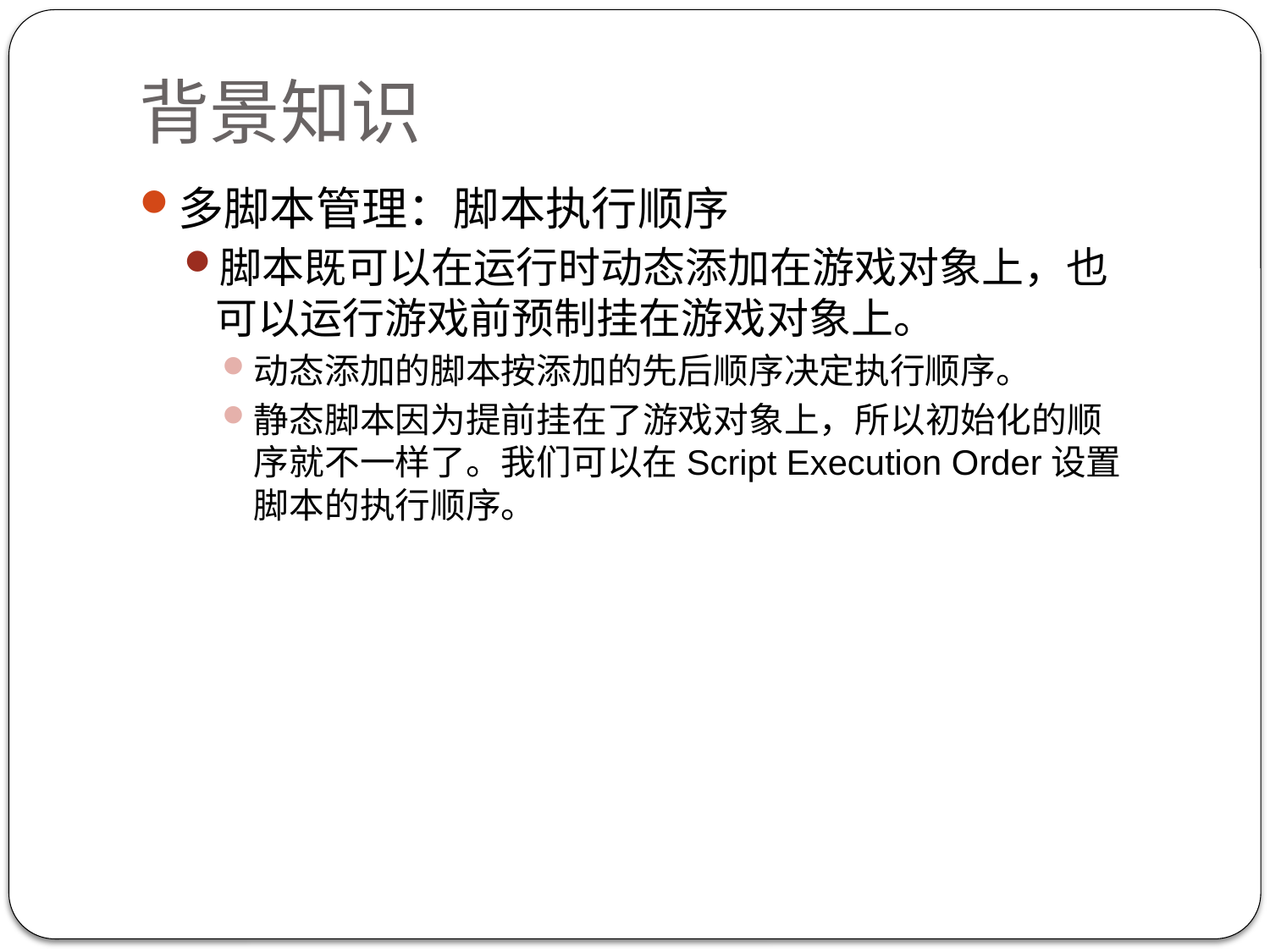

# 背景知识
多脚本管理：脚本执行顺序
脚本既可以在运行时动态添加在游戏对象上，也可以运行游戏前预制挂在游戏对象上。
动态添加的脚本按添加的先后顺序决定执行顺序。
静态脚本因为提前挂在了游戏对象上，所以初始化的顺序就不一样了。我们可以在Script Execution Order设置脚本的执行顺序。